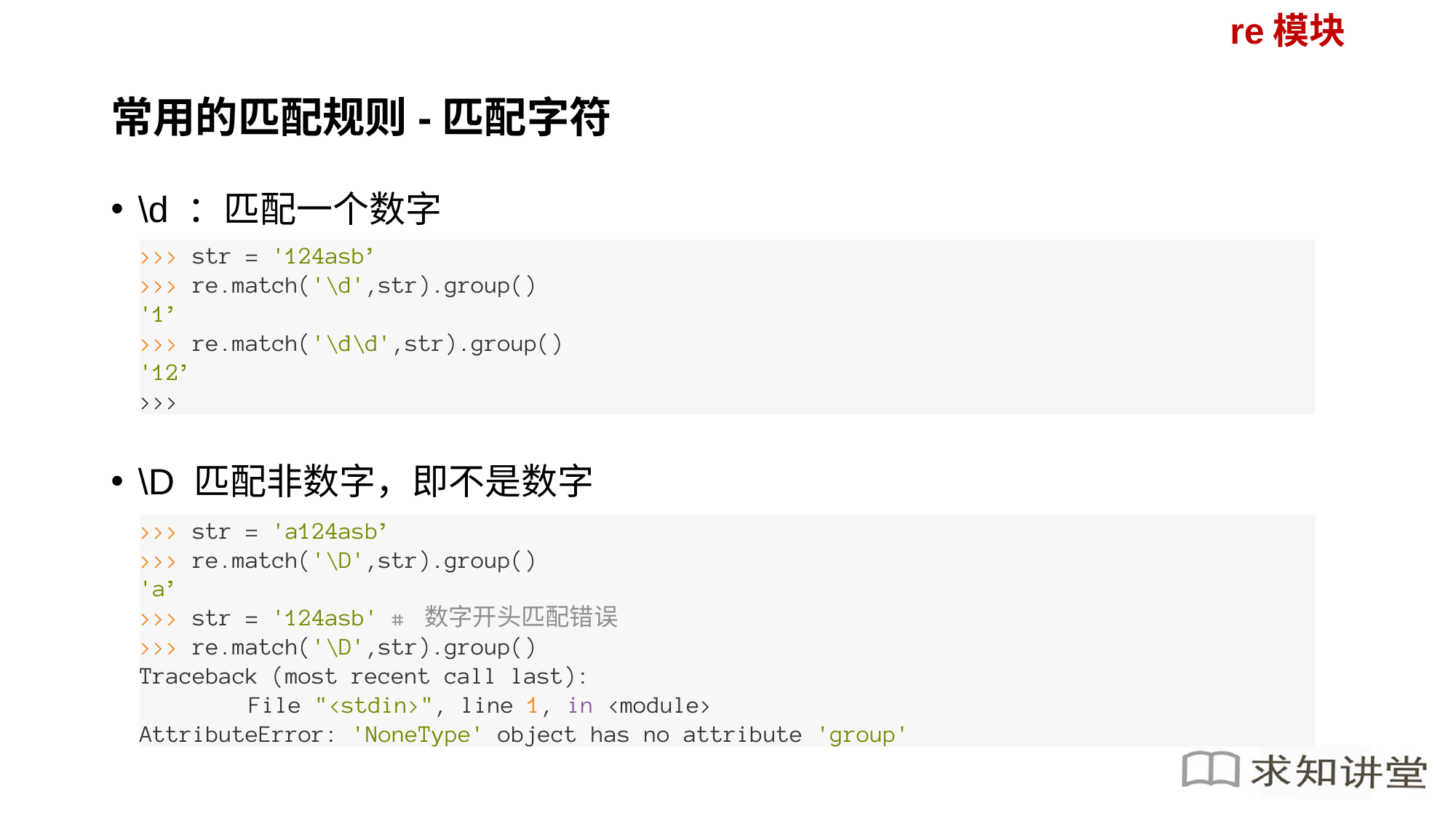

re模块
# 常用的匹配规则-匹配字符
\d ：匹配一个数字

\D 匹配非数字，即不是数字

>>> str = '124asb’
>>> re.match('\d',str).group()
'1’
>>> re.match('\d\d',str).group()
'12’
>>>
>>> str = 'a124asb’
>>> re.match('\D',str).group()
'a’
>>> str = '124asb' # 数字开头匹配错误
>>> re.match('\D',str).group()
Traceback (most recent call last):
	File "<stdin>", line 1, in <module>
AttributeError: 'NoneType' object has no attribute 'group'